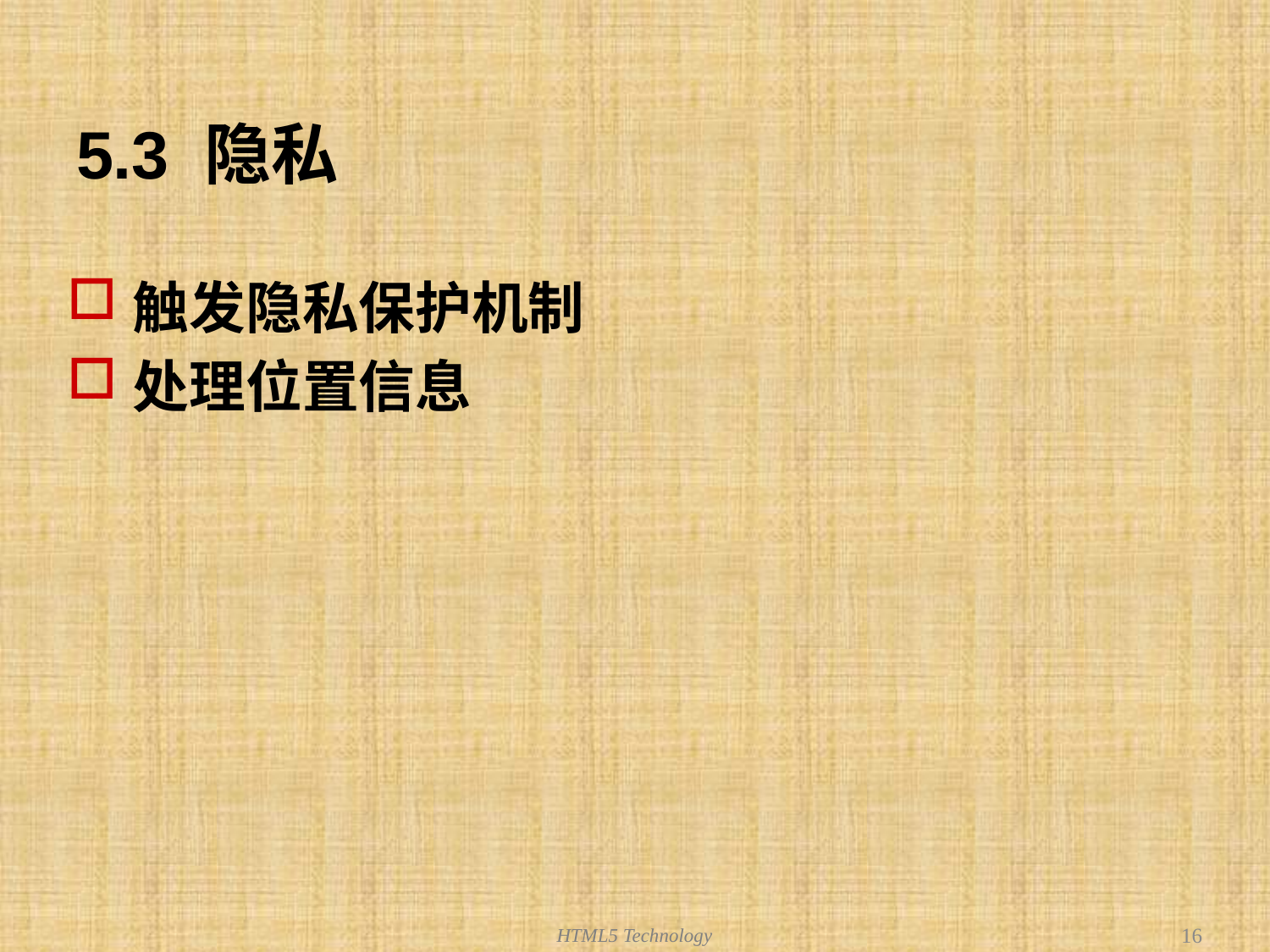

# 5.3 隐私
触发隐私保护机制
处理位置信息

16
HTML5 Technology